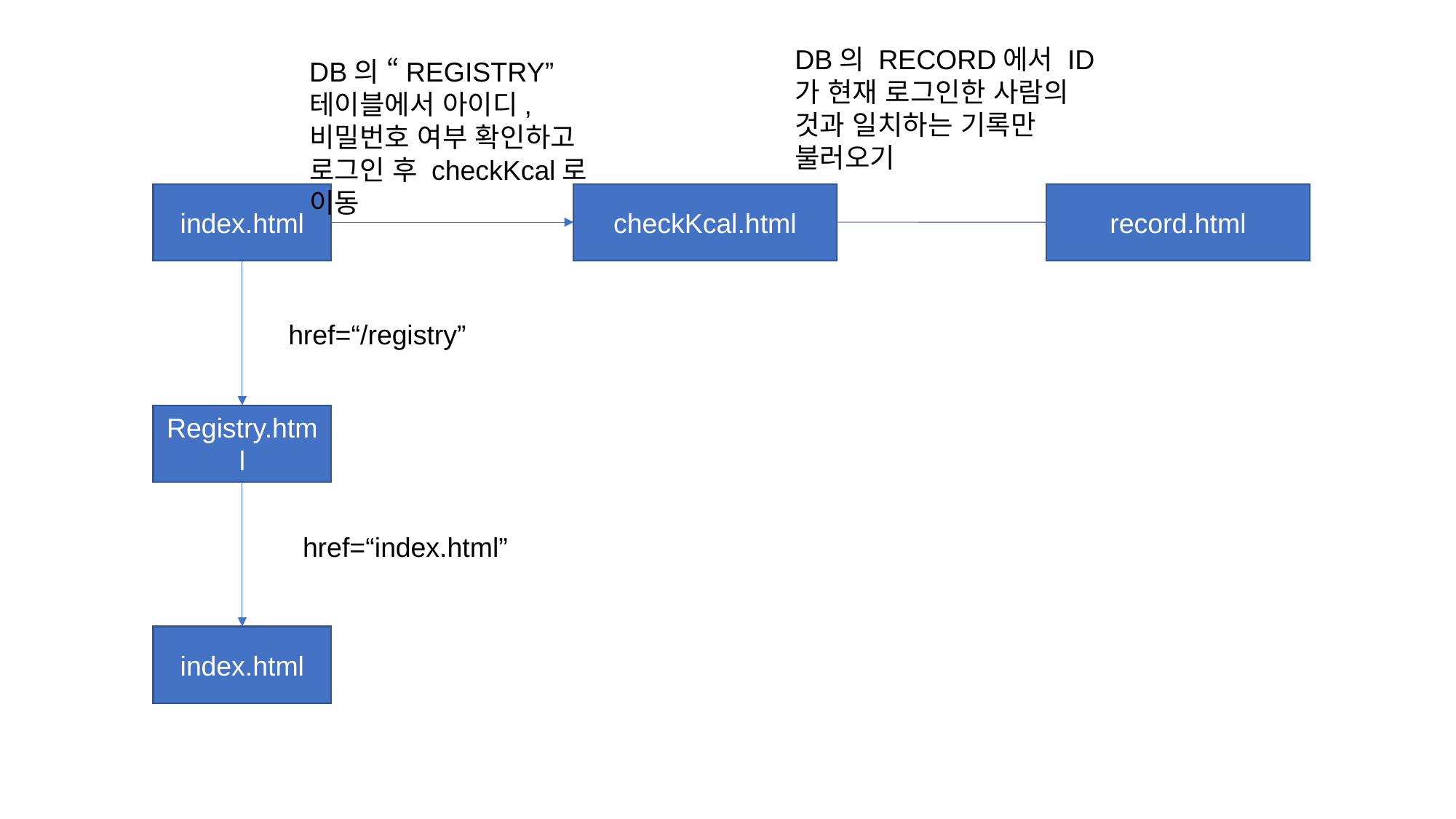

DB의 RECORD에서 ID가 현재 로그인한 사람의 것과 일치하는 기록만 불러오기
DB의 “REGISTRY”테이블에서 아이디, 비밀번호 여부 확인하고 로그인 후 checkKcal로 이동
index.html
checkKcal.html
record.html
href=“/registry”
Registry.html
href=“index.html”
index.html